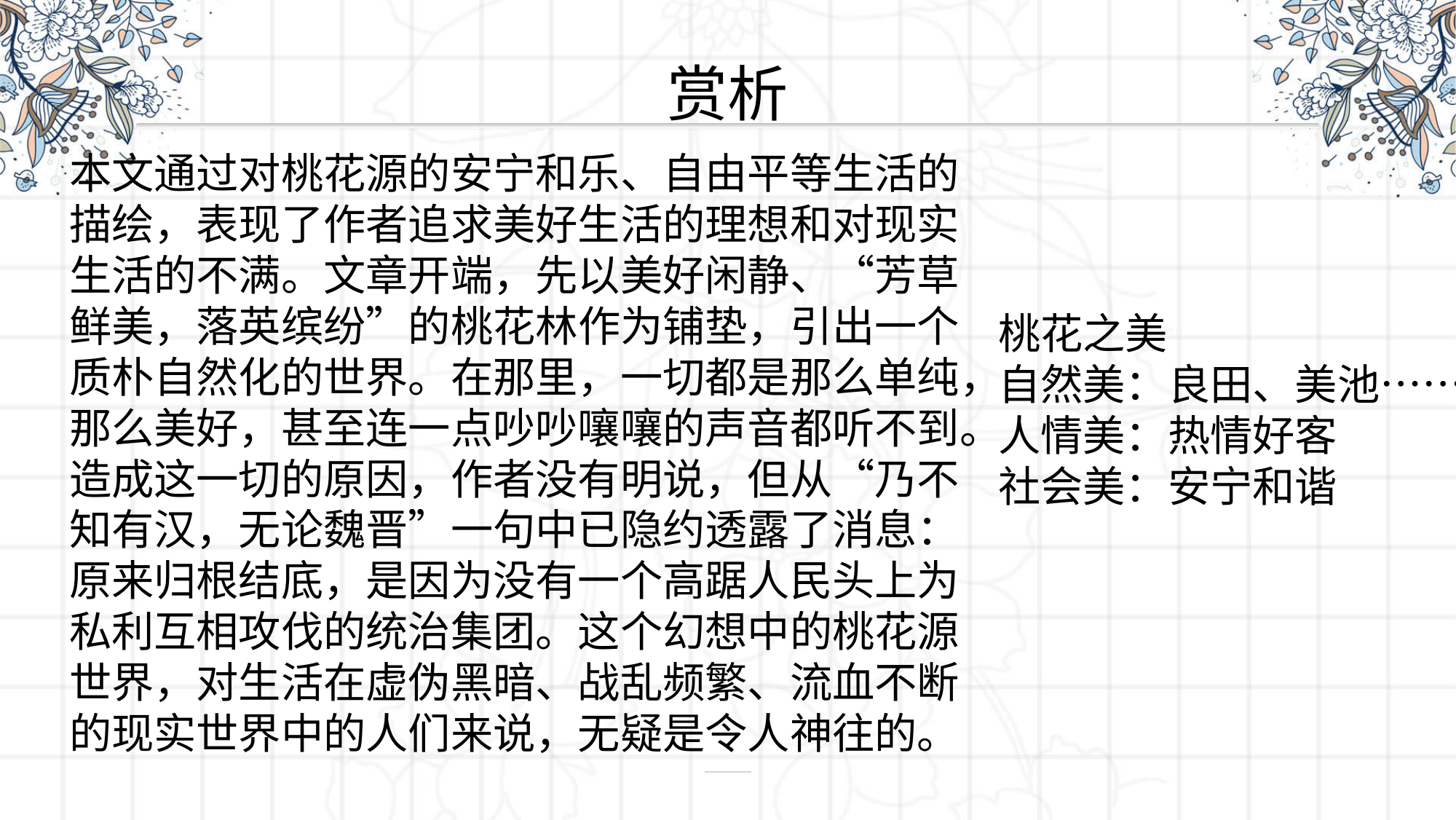

赏析
本文通过对桃花源的安宁和乐、自由平等生活的描绘，表现了作者追求美好生活的理想和对现实生活的不满。文章开端，先以美好闲静、“芳草鲜美，落英缤纷”的桃花林作为铺垫，引出一个质朴自然化的世界。在那里，一切都是那么单纯，那么美好，甚至连一点吵吵嚷嚷的声音都听不到。造成这一切的原因，作者没有明说，但从“乃不知有汉，无论魏晋”一句中已隐约透露了消息：原来归根结底，是因为没有一个高踞人民头上为私利互相攻伐的统治集团。这个幻想中的桃花源世界，对生活在虚伪黑暗、战乱频繁、流血不断的现实世界中的人们来说，无疑是令人神往的。
桃花之美
自然美：良田、美池……
人情美：热情好客
社会美：安宁和谐